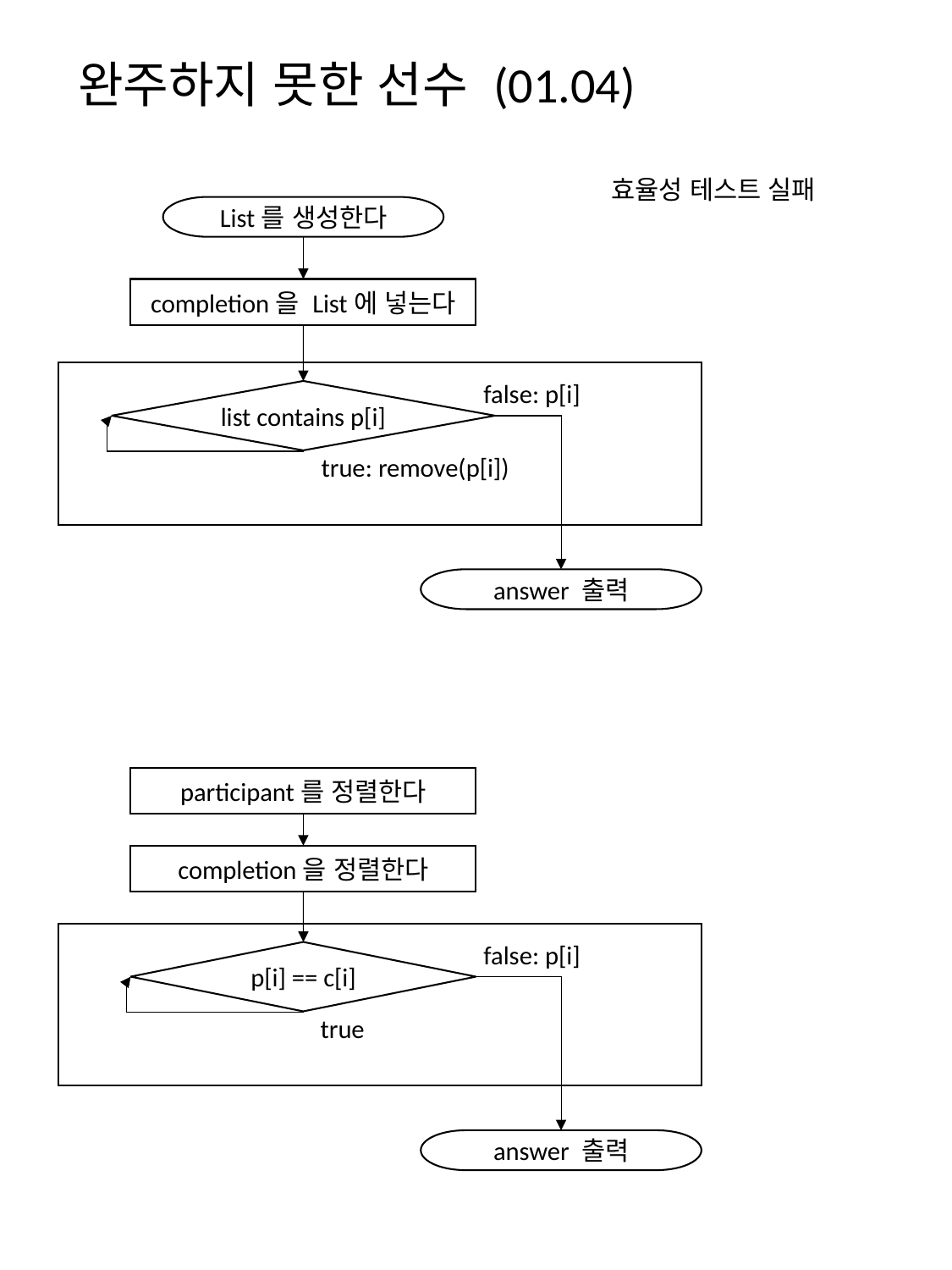

# 완주하지 못한 선수 (01.04)
효율성 테스트 실패
List를 생성한다
completion을 List에 넣는다

false: p[i]
list contains p[i]
true: remove(p[i])
answer 출력
participant를 정렬한다
completion을 정렬한다

false: p[i]
p[i] == c[i]
true
answer 출력